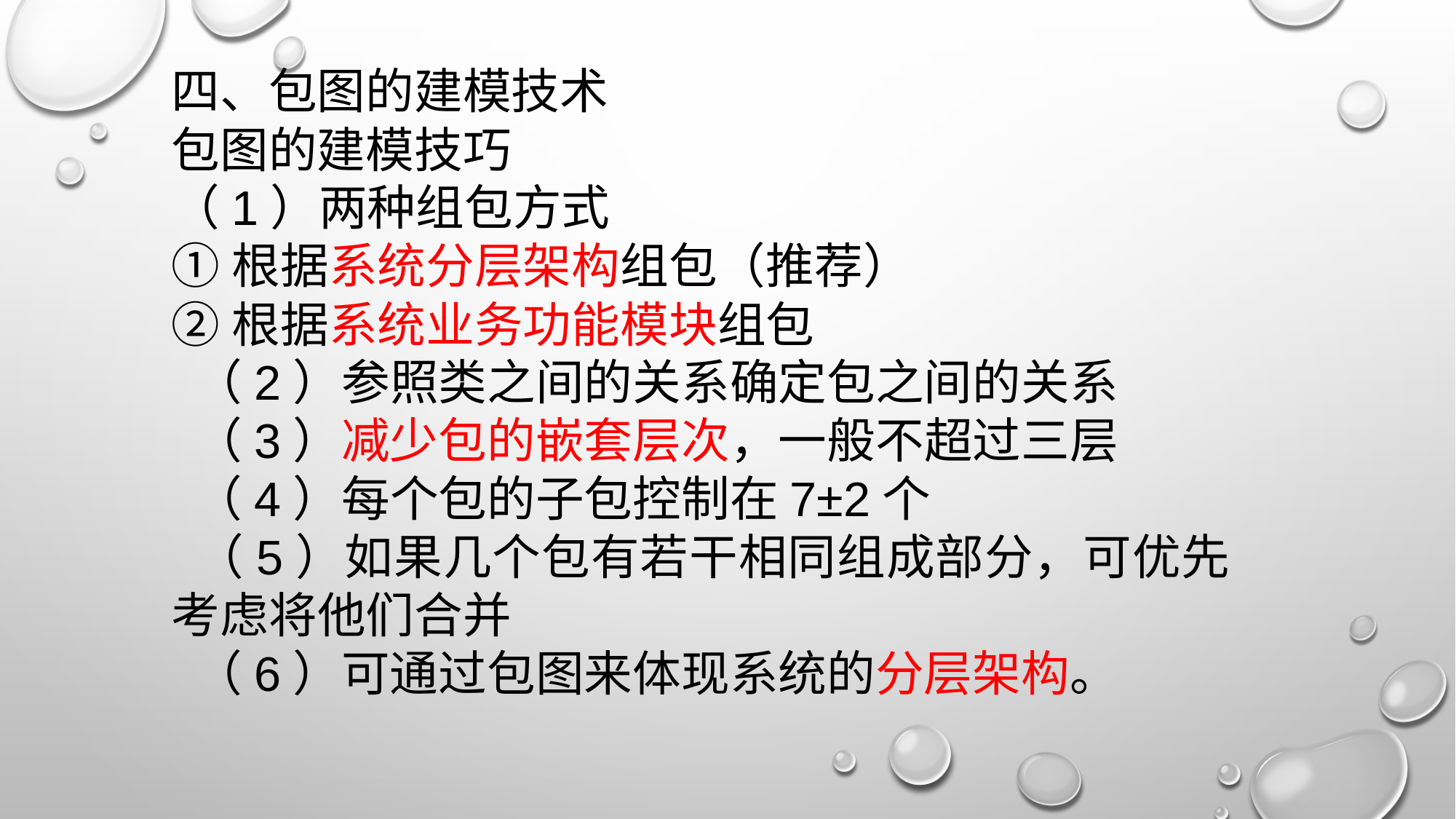

四、包图的建模技术
包图的建模技巧
（1）两种组包方式
①根据系统分层架构组包（推荐）
②根据系统业务功能模块组包
 （2）参照类之间的关系确定包之间的关系
 （3）减少包的嵌套层次，一般不超过三层
 （4）每个包的子包控制在7±2个
 （5）如果几个包有若干相同组成部分，可优先考虑将他们合并
 （6）可通过包图来体现系统的分层架构。